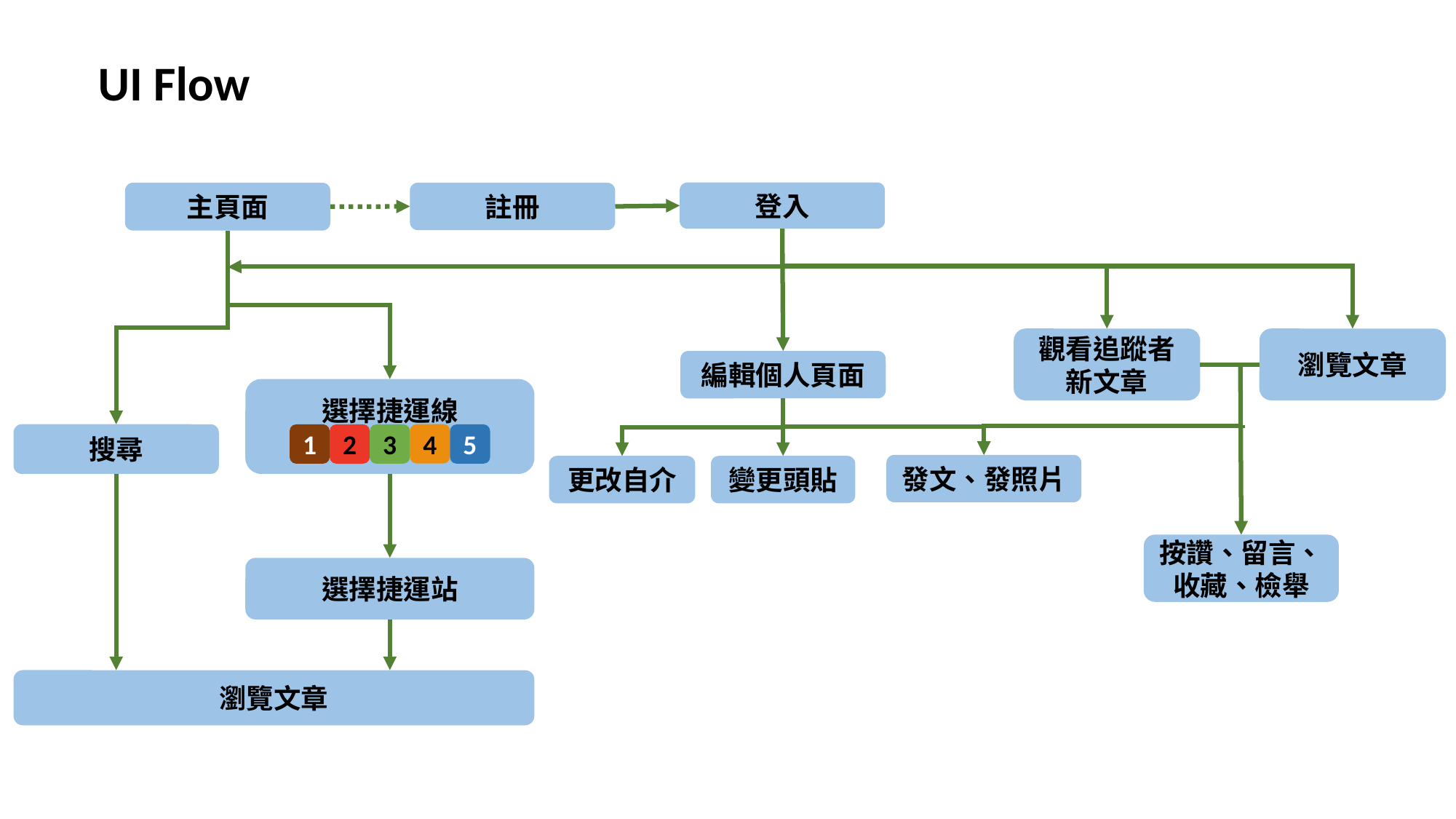

UI Flow
登入
主頁面
註冊
觀看追蹤者新文章
瀏覽文章
編輯個人頁面
選擇捷運線

搜尋
4
1
2
3
5
發文、發照片
更改自介
變更頭貼
按讚、留言、收藏、檢舉
選擇捷運站
瀏覽文章